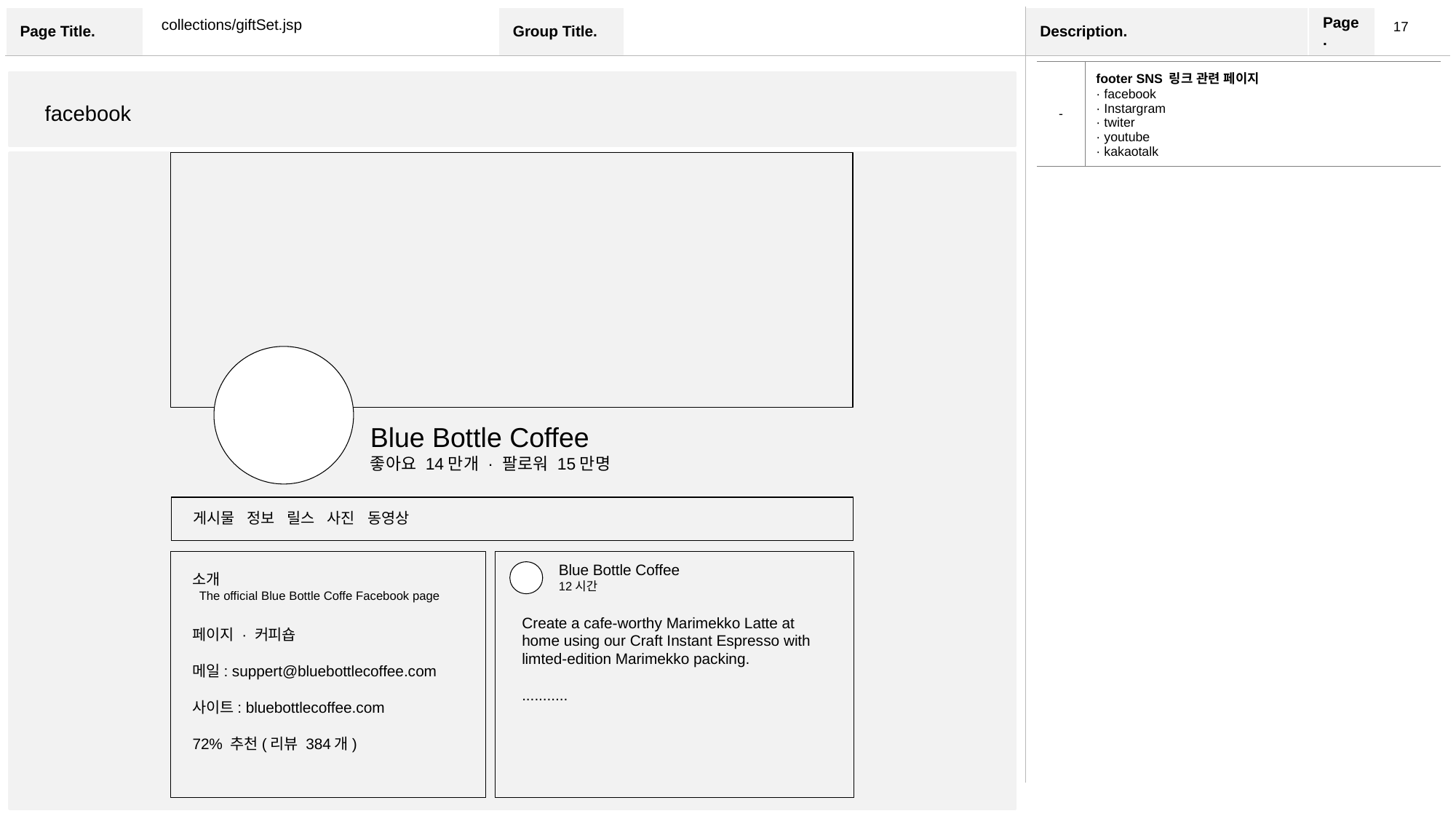

collections/giftSet.jsp
17
| - | footer SNS 링크 관련 페이지 · facebook · Instargram · twiter · youtube · kakaotalk |
| --- | --- |

facebook

Blue Bottle Coffee
좋아요 14만개 · 팔로워 15만명

게시물   정보   릴스   사진   동영상

Blue Bottle Coffee
12시간

소개
  The official Blue Bottle Coffe Facebook page
Create a cafe-worthy Marimekko Latte at home using our Craft Instant Espresso with limted-edition Marimekko packing.

...........
페이지 · 커피숍

메일: suppert@bluebottlecoffee.com

사이트: bluebottlecoffee.com

72% 추천(리뷰 384개)